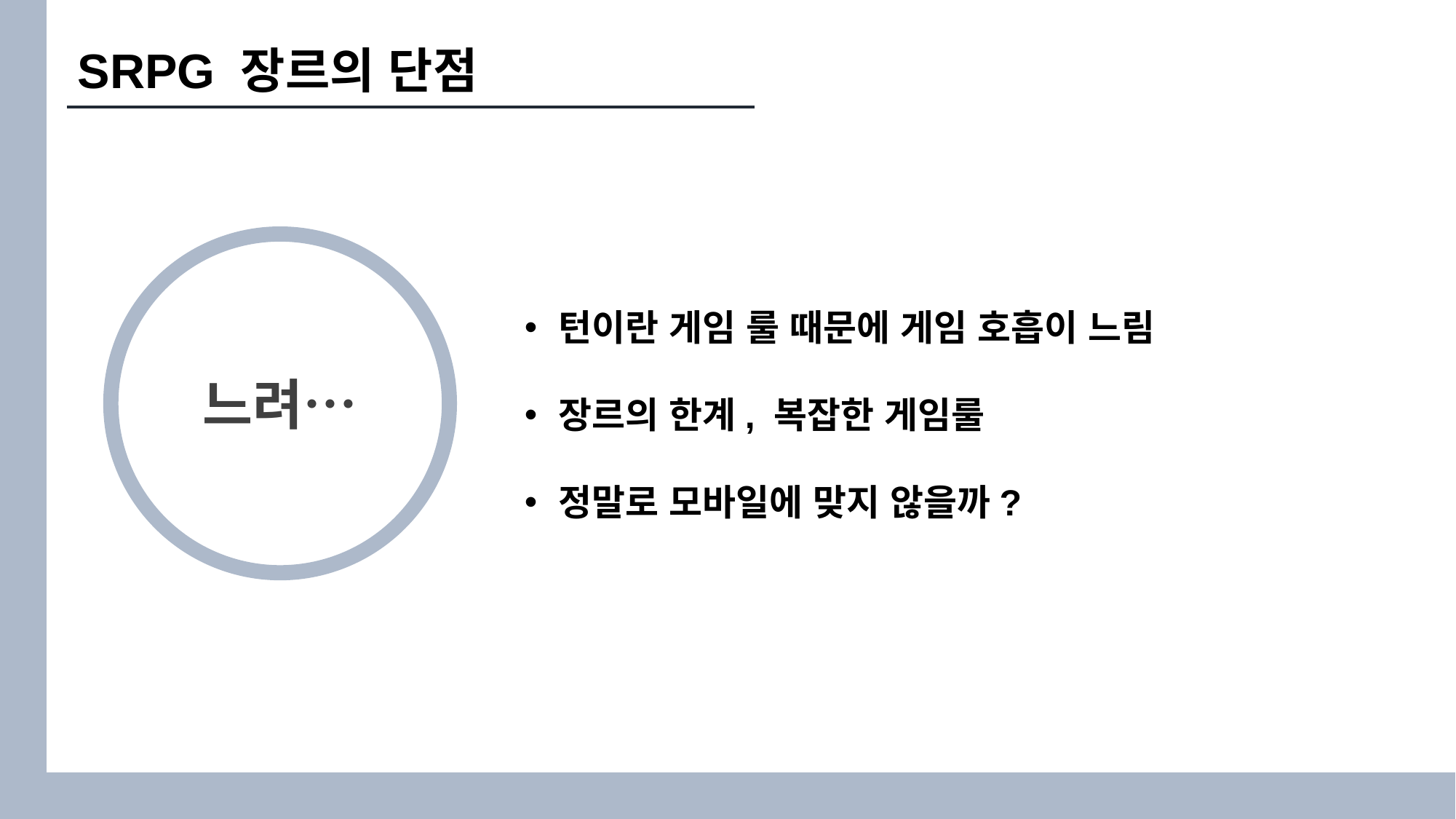

SRPG 장르의 단점

느려…

턴이란 게임 룰 때문에 게임 호흡이 느림

장르의 한계, 복잡한 게임룰

정말로 모바일에 맞지 않을까?